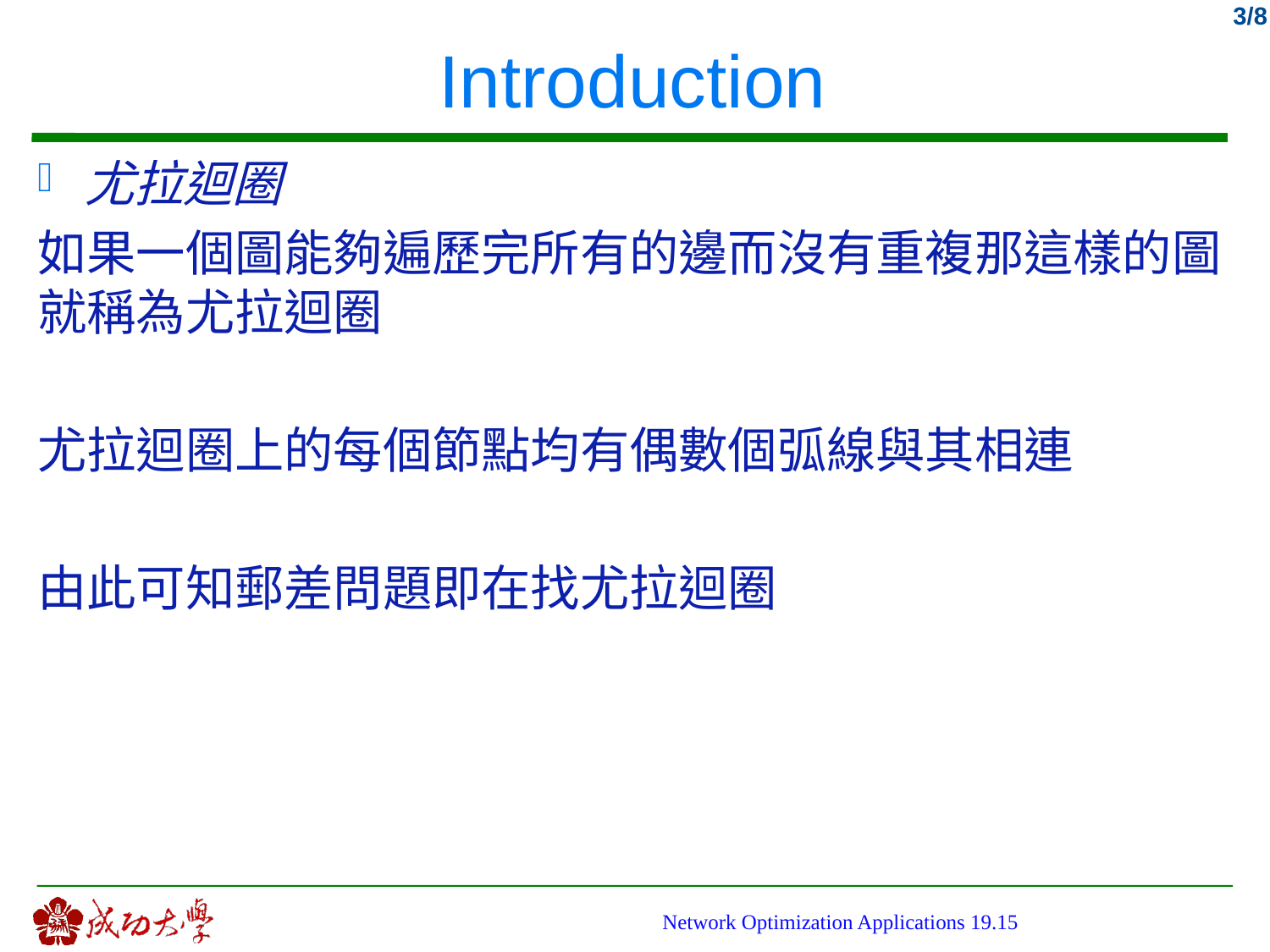

# Introduction
尤拉迴圈
如果一個圖能夠遍歷完所有的邊而沒有重複那這樣的圖就稱為尤拉迴圈

尤拉迴圈上的每個節點均有偶數個弧線與其相連

由此可知郵差問題即在找尤拉迴圈

Network Optimization Applications 19.15